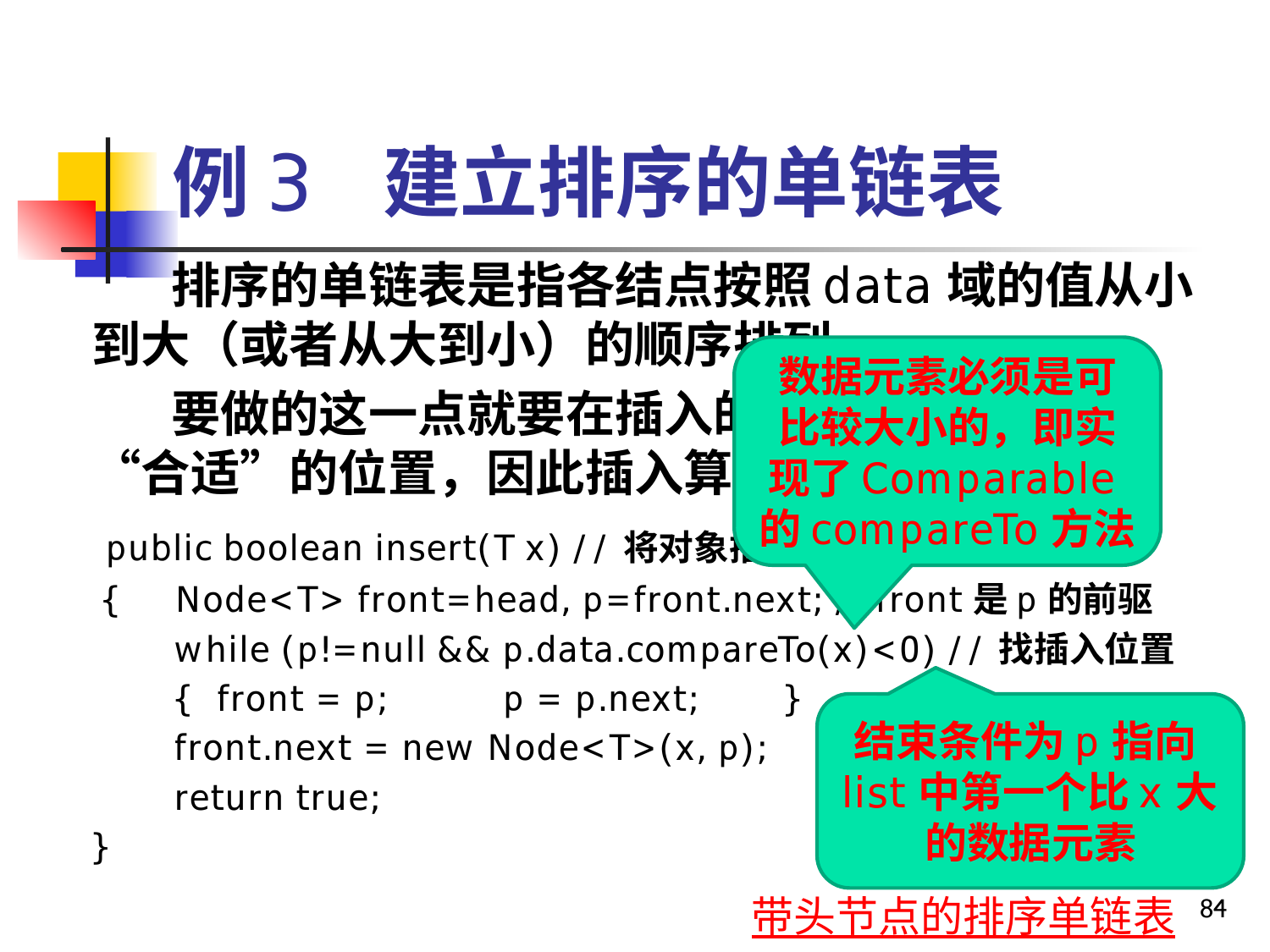

# 例3  建立排序的单链表
      排序的单链表是指各结点按照data域的值从小到大（或者从大到小）的顺序排列。
      要做的这一点就要在插入的时候将元素插入到“合适”的位置，因此插入算法为：
 public boolean insert(T x) //将对象插入在合适位置
 {     Node<T> front=head, p=front.next; //front是p的前驱
        while (p!=null && p.data.compareTo(x)<0) //找插入位置
        {  front = p;           p = p.next;        }
        front.next = new Node<T>(x, p);               //插入
        return true;
}
数据元素必须是可比较大小的，即实现了Comparable的compareTo方法
结束条件为p指向list中第一个比x大的数据元素
84
带头节点的排序单链表